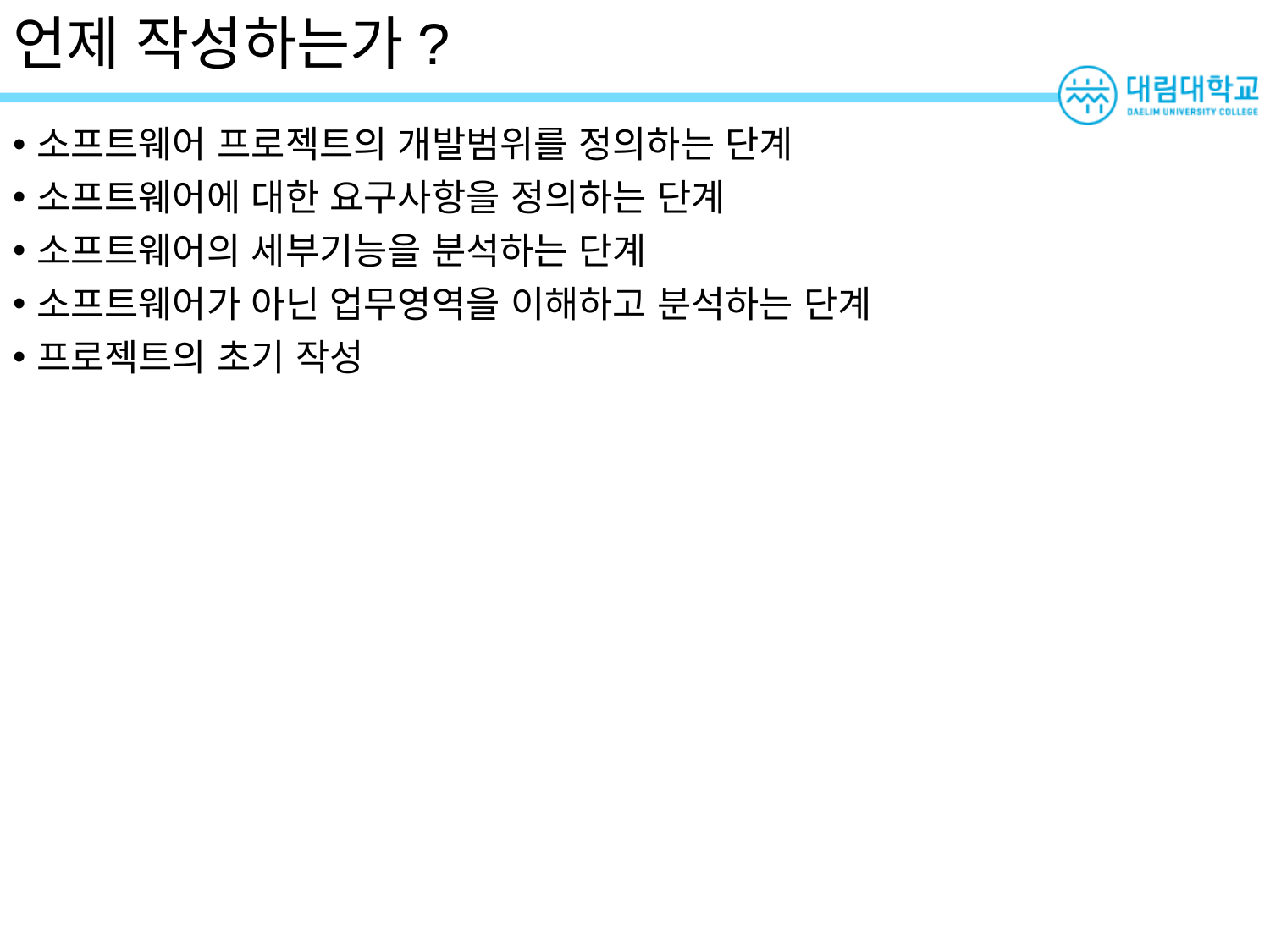

# 언제 작성하는가?
소프트웨어 프로젝트의 개발범위를 정의하는 단계
소프트웨어에 대한 요구사항을 정의하는 단계
소프트웨어의 세부기능을 분석하는 단계
소프트웨어가 아닌 업무영역을 이해하고 분석하는 단계
프로젝트의 초기 작성